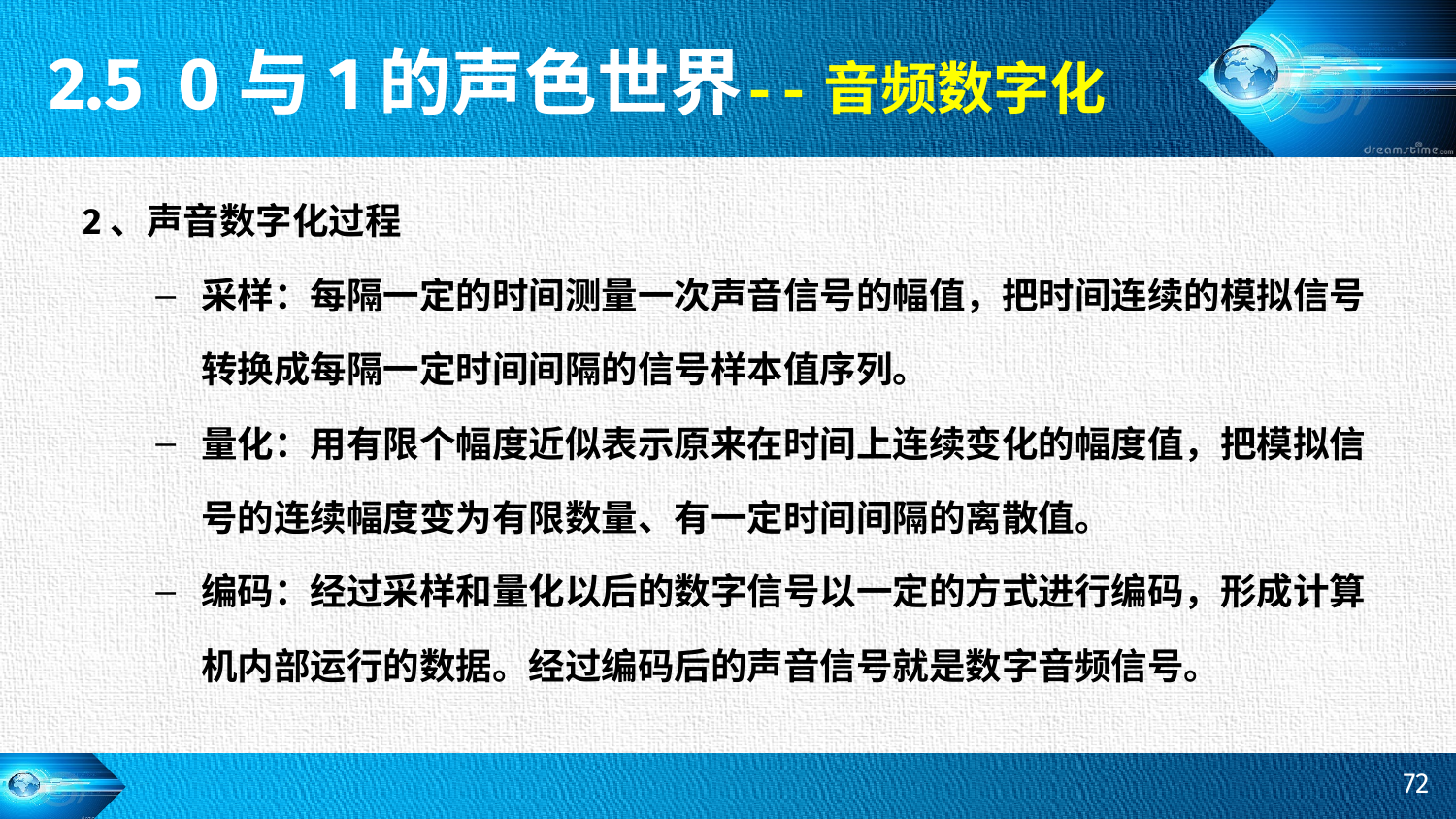

2.5  0与1的声色世界
--音频数字化
2、声音数字化过程
采样：每隔一定的时间测量一次声音信号的幅值，把时间连续的模拟信号转换成每隔一定时间间隔的信号样本值序列。
量化：用有限个幅度近似表示原来在时间上连续变化的幅度值，把模拟信号的连续幅度变为有限数量、有一定时间间隔的离散值。
编码：经过采样和量化以后的数字信号以一定的方式进行编码，形成计算机内部运行的数据。经过编码后的声音信号就是数字音频信号。
72